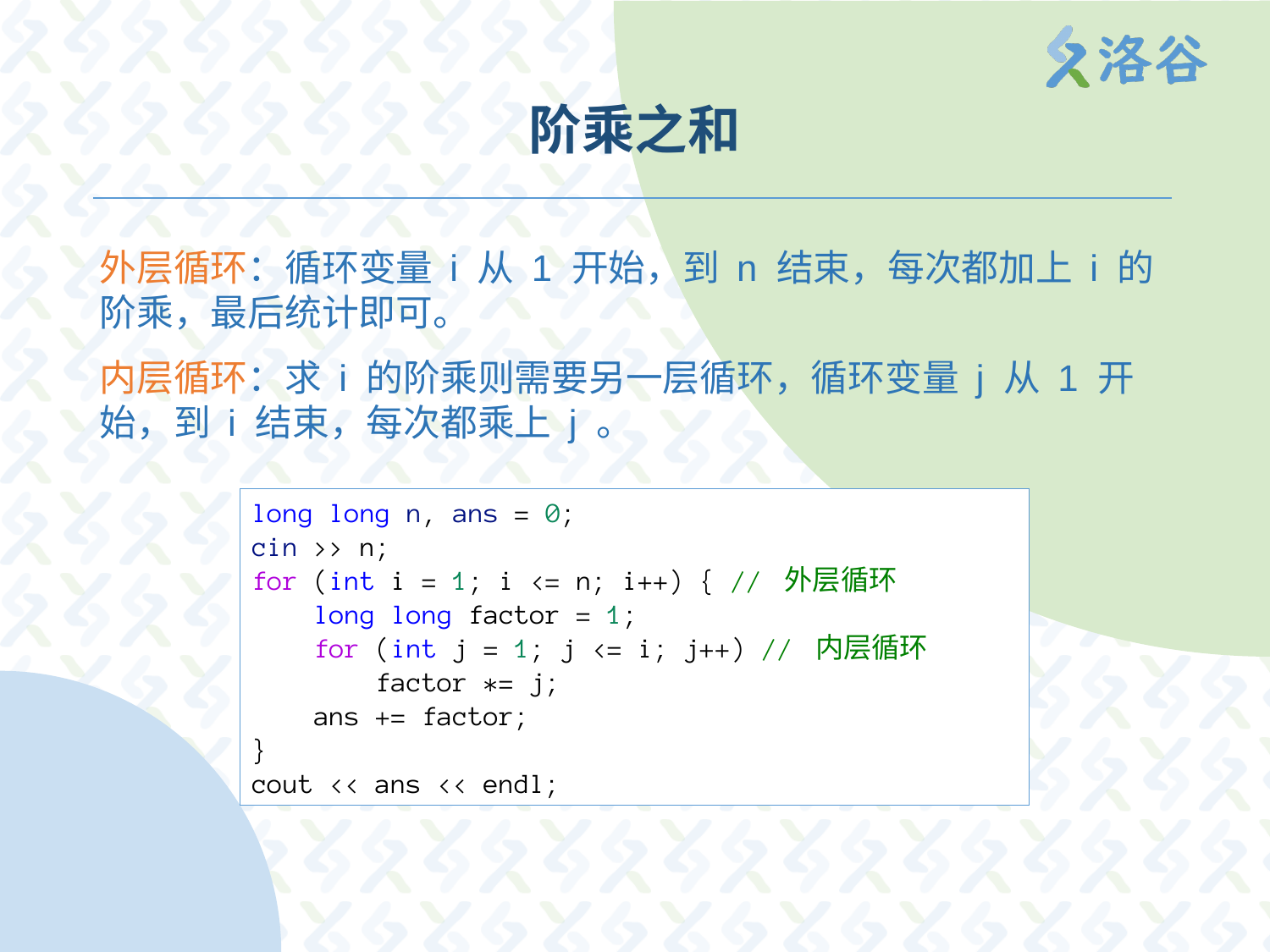

# 阶乘之和
外层循环：循环变量 i 从 1 开始，到 n 结束，每次都加上 i 的阶乘，最后统计即可。
内层循环：求 i 的阶乘则需要另一层循环，循环变量 j 从 1 开始，到 i 结束，每次都乘上 j 。

long long n, ans = 0;
cin >> n;
for (int i = 1; i <= n; i++) { // 外层循环
    long long factor = 1;
    for (int j = 1; j <= i; j++) // 内层循环
        factor *= j;
    ans += factor;
}
cout << ans << endl;